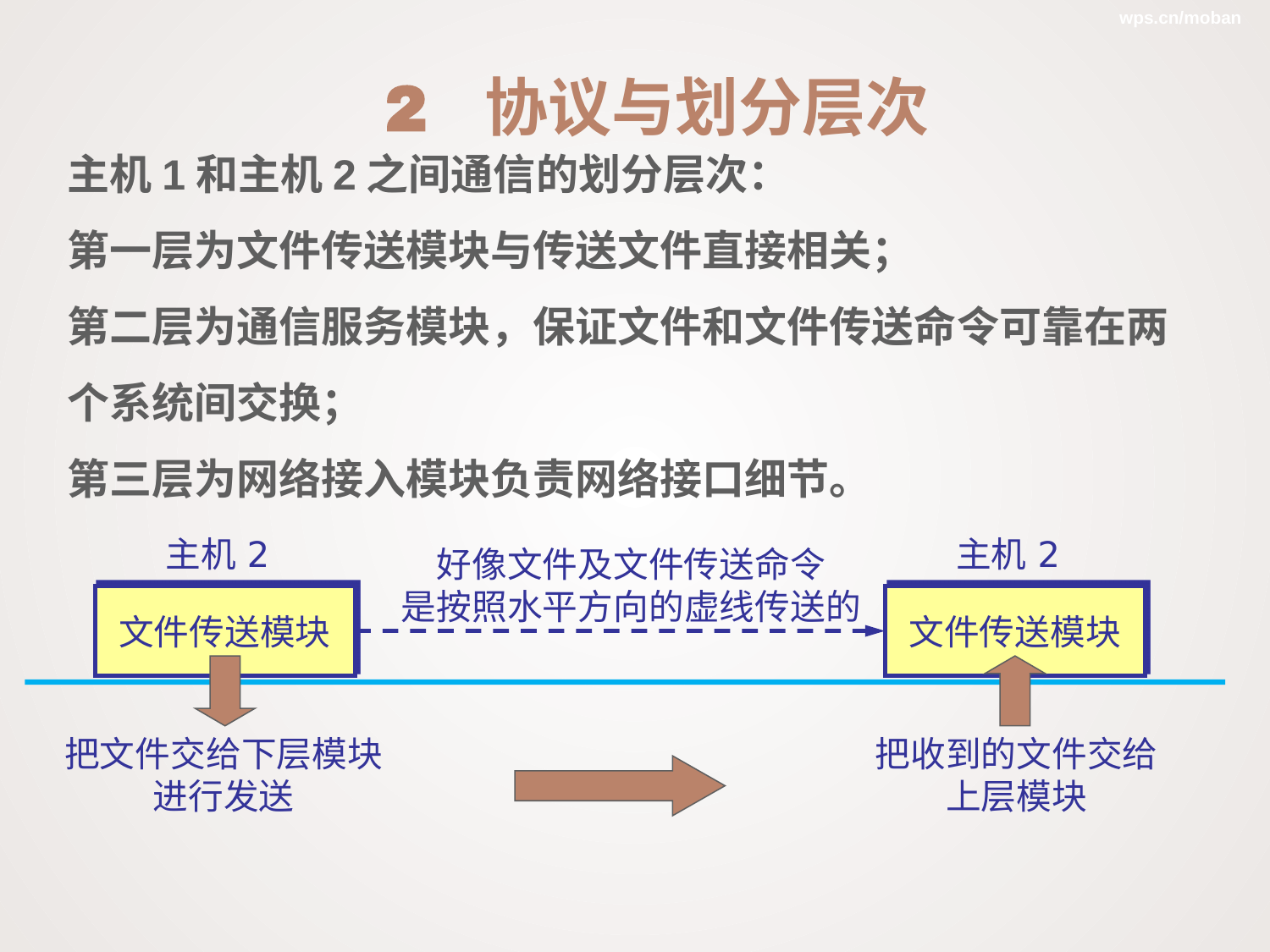

wps.cn/moban
2  协议与划分层次
主机1和主机2之间通信的划分层次：
第一层为文件传送模块与传送文件直接相关；
第二层为通信服务模块，保证文件和文件传送命令可靠在两个系统间交换；
第三层为网络接入模块负责网络接口细节。
主机 2
主机 2
好像文件及文件传送命令
是按照水平方向的虚线传送的

文件传送模块
文件传送模块

把文件交给下层模块
进行发送
把收到的文件交给
上层模块